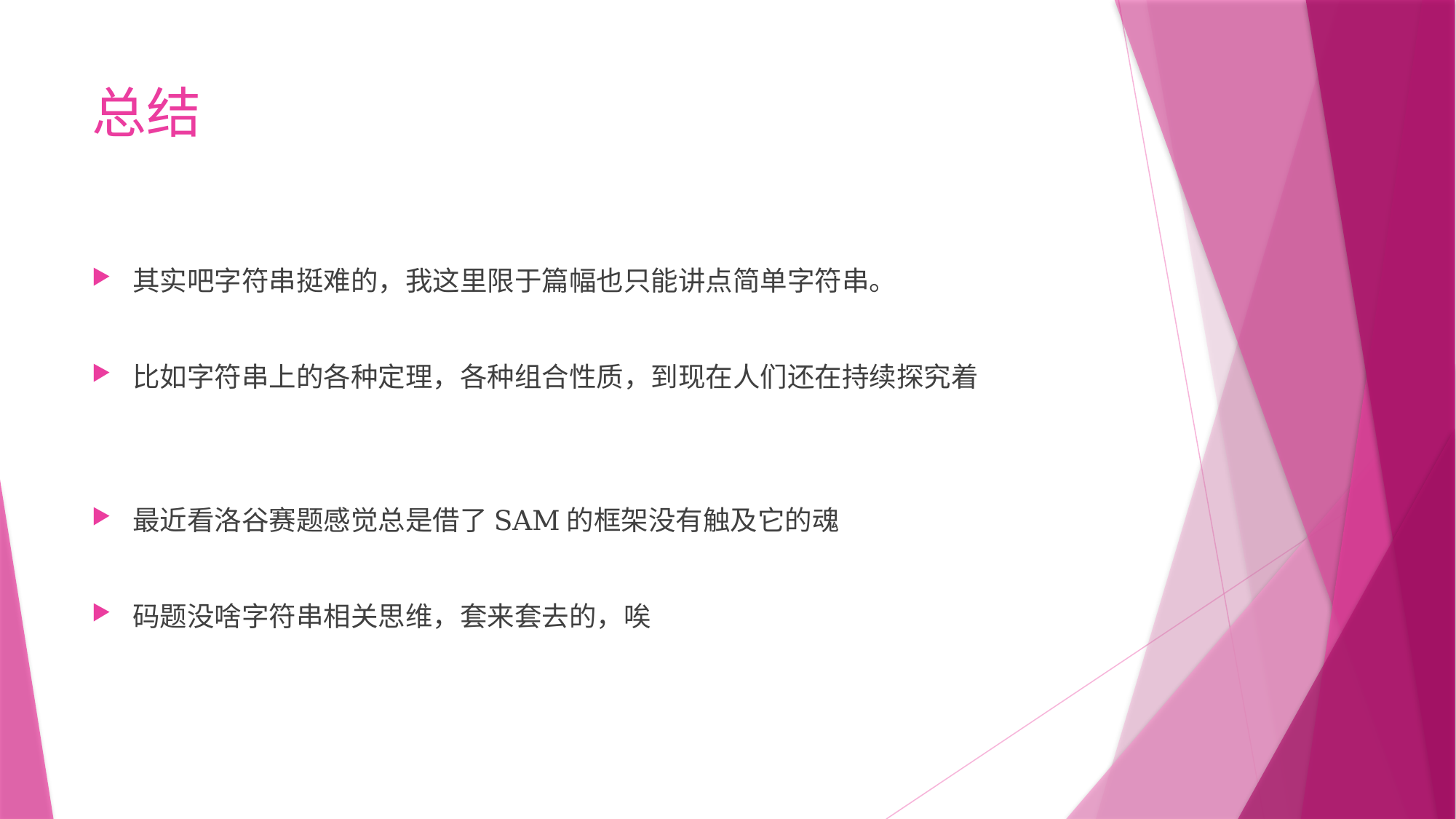

# 总结
其实吧字符串挺难的，我这里限于篇幅也只能讲点简单字符串。

比如字符串上的各种定理，各种组合性质，到现在人们还在持续探究着

最近看洛谷赛题感觉总是借了SAM的框架没有触及它的魂

码题没啥字符串相关思维，套来套去的，唉